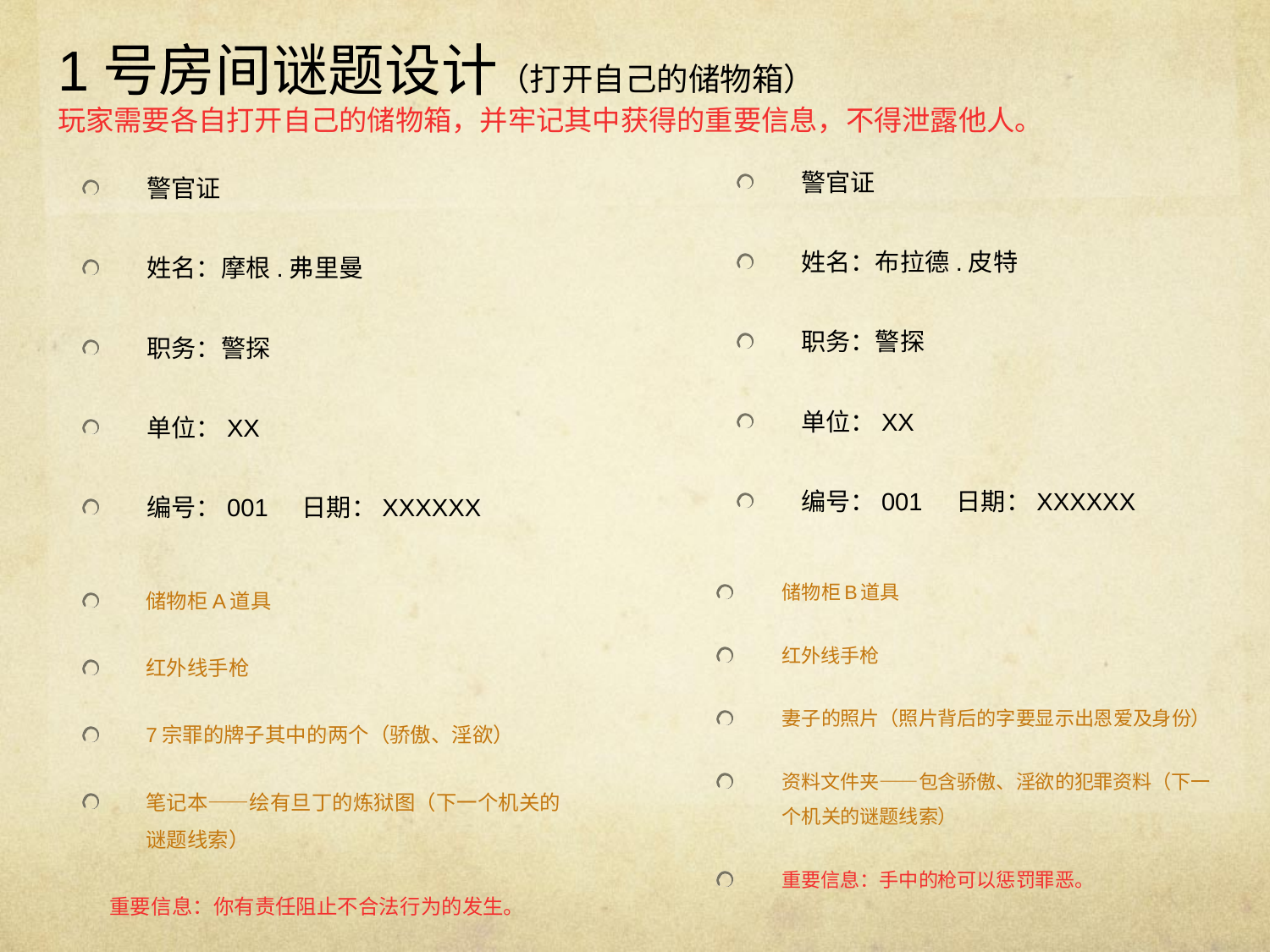

# 1号房间谜题设计（打开自己的储物箱） 玩家需要各自打开自己的储物箱，并牢记其中获得的重要信息，不得泄露他人。
警官证
姓名：布拉德.皮特
职务：警探
单位：XX
编号：001    日期：XXXXXX

警官证
姓名：摩根.弗里曼
职务：警探
单位：XX
编号：001    日期：XXXXXX

储物柜B道具
红外线手枪
妻子的照片（照片背后的字要显示出恩爱及身份）
资料文件夹——包含骄傲、淫欲的犯罪资料（下一个机关的谜题线索）
重要信息：手中的枪可以惩罚罪恶。

储物柜A道具
红外线手枪
7宗罪的牌子其中的两个（骄傲、淫欲）
笔记本——绘有旦丁的炼狱图（下一个机关的谜题线索）
     重要信息：你有责任阻止不合法行为的发生。